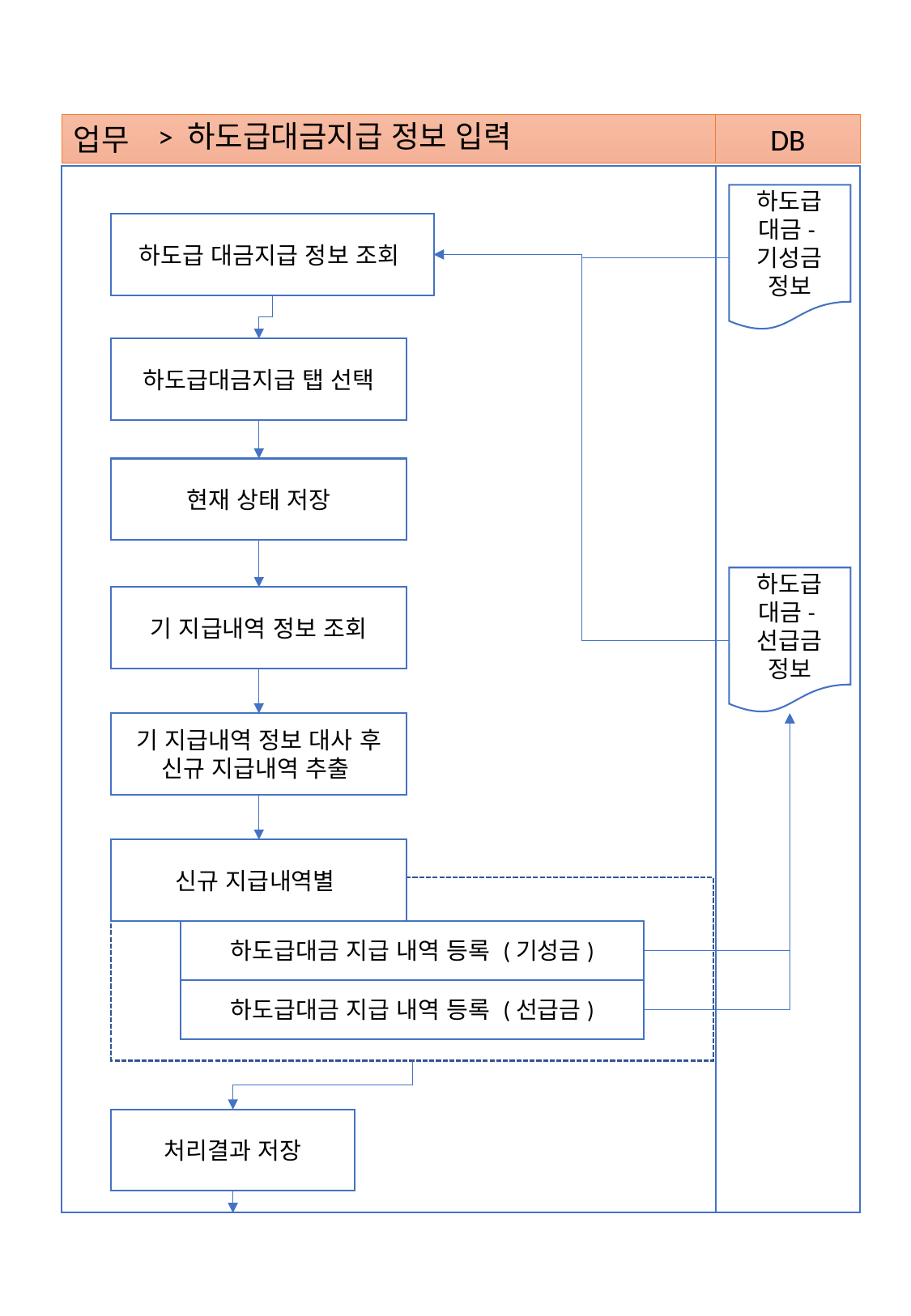

> 하도급대금지급 정보 입력
하도급 대금-기성금 정보
하도급 대금지급 정보 조회
하도급대금지급 탭 선택
현재 상태 저장
하도급 대금-선급금 정보
기 지급내역 정보 조회
기 지급내역 정보 대사 후 신규 지급내역 추출
신규 지급내역별

하도급대금 지급 내역 등록 (기성금)
하도급대금 지급 내역 등록 (선급금)
처리결과 저장